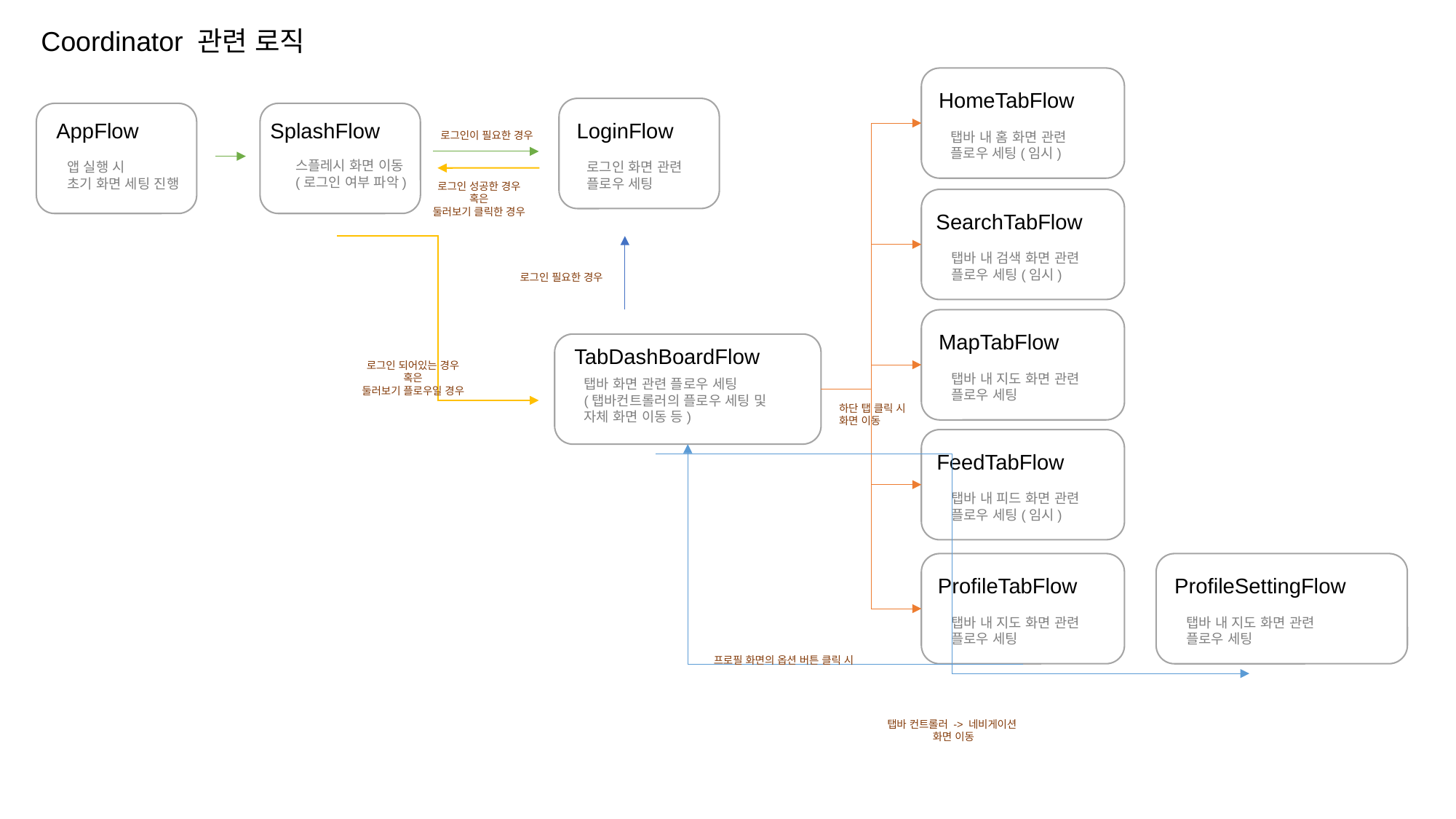

Coordinator 관련 로직

HomeTabFlow

AppFlow
SplashFlow
LoginFlow
로그인이 필요한 경우
탭바 내 홈 화면 관련
플로우 세팅(임시)
스플레시 화면 이동
(로그인 여부 파악)
앱 실행 시
초기 화면 세팅 진행
로그인 화면 관련
플로우 세팅
로그인 성공한 경우
혹은
둘러보기 클릭한 경우

SearchTabFlow
탭바 내 검색 화면 관련
플로우 세팅(임시)
로그인 필요한 경우

MapTabFlow

TabDashBoardFlow
로그인 되어있는 경우
혹은
둘러보기 플로우일 경우
탭바 내 지도 화면 관련
플로우 세팅
탭바 화면 관련 플로우 세팅
(탭바컨트롤러의 플로우 세팅 및
자체 화면 이동 등)
하단 탭 클릭 시
화면 이동

FeedTabFlow
탭바 내 피드 화면 관련
플로우 세팅(임시)

ProfileTabFlow
ProfileSettingFlow
탭바 내 지도 화면 관련
플로우 세팅
탭바 내 지도 화면 관련
플로우 세팅
프로필 화면의 옵션 버튼 클릭 시
탭바 컨트롤러 -> 네비게이션
화면 이동